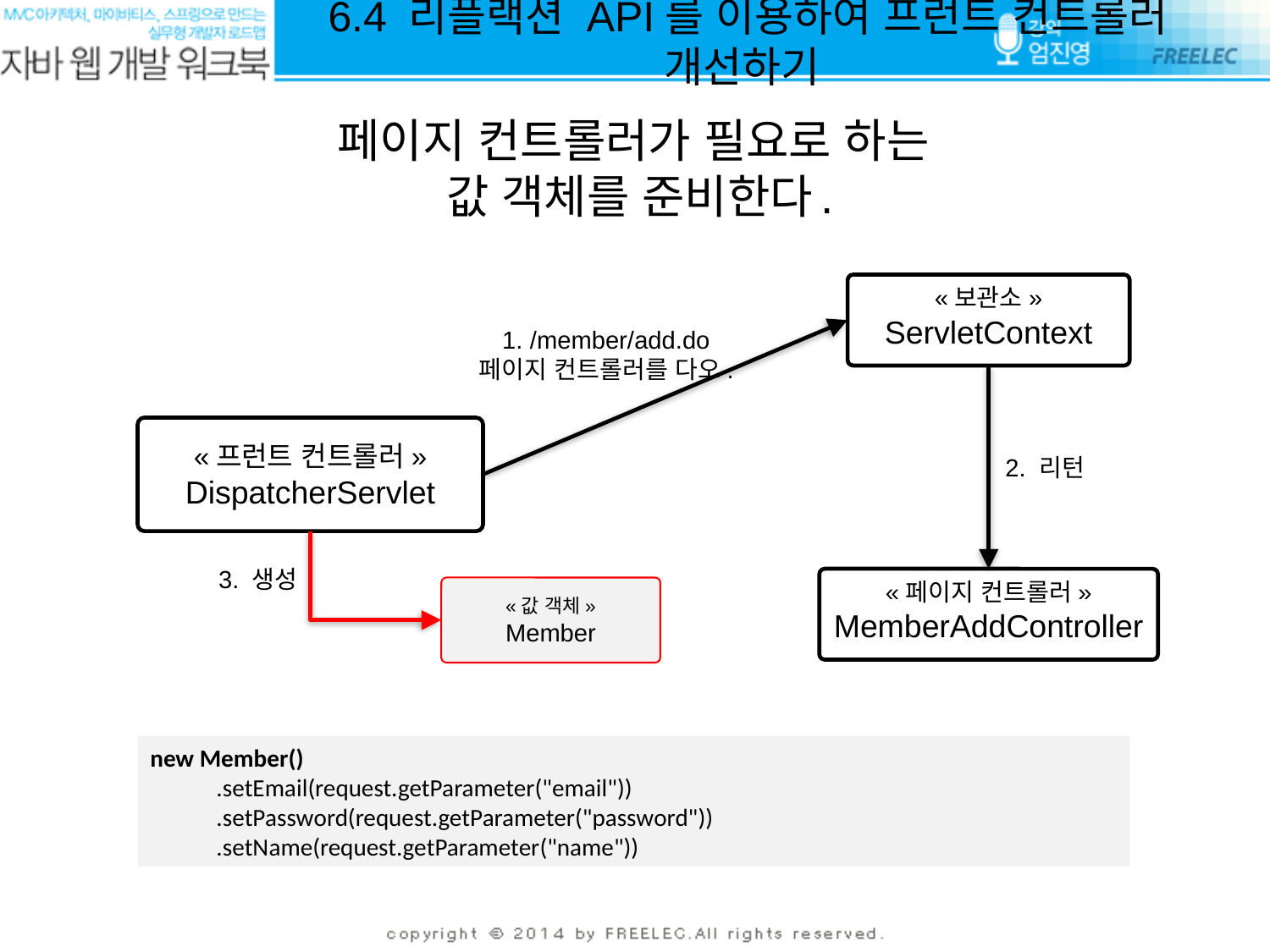

6.4 리플랙션 API를 이용하여 프런트 컨트롤러 개선하기
페이지 컨트롤러가 필요로 하는
값 객체를 준비한다.
«보관소»
ServletContext
1. /member/add.do 페이지 컨트롤러를 다오.
«프런트 컨트롤러»
DispatcherServlet
2. 리턴
3. 생성
«페이지 컨트롤러»
MemberAddController
«값 객체»
Member
new Member()
            .setEmail(request.getParameter("email"))
            .setPassword(request.getParameter("password"))
            .setName(request.getParameter("name"))